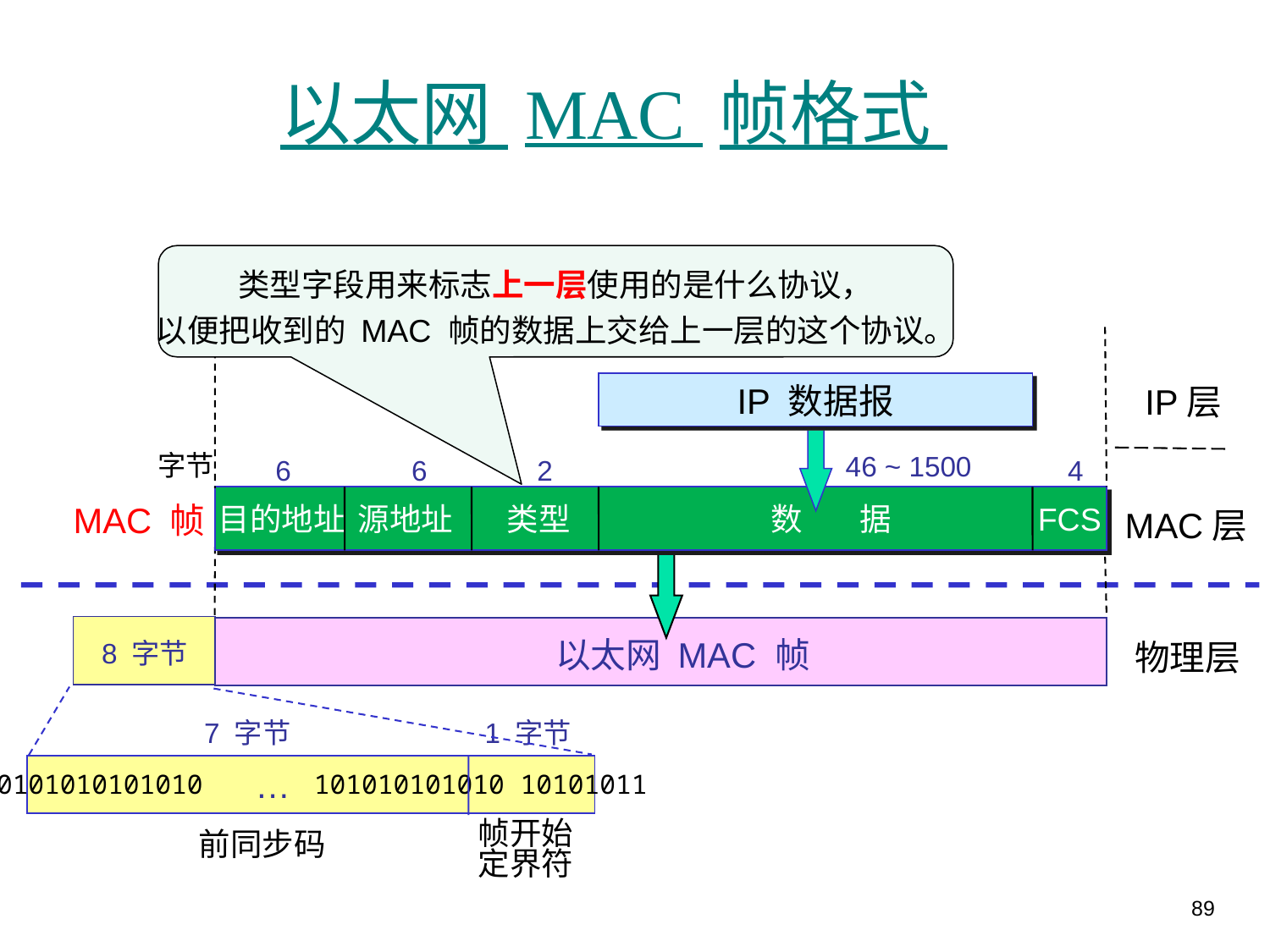

# 以太网 MAC 帧格式
类型字段用来标志上一层使用的是什么协议，
以便把收到的 MAC 帧的数据上交给上一层的这个协议。

IP 数据报

IP层
字节
46 ~ 1500
6
6
2
4

MAC 帧
目的地址
源地址
类型
数        据
FCS
MAC层

以太网 MAC 帧
物理层
8 字节

7 字节
1 字节

…
10101010101010       101010101010 10101011
帧开始
定界符
前同步码
89